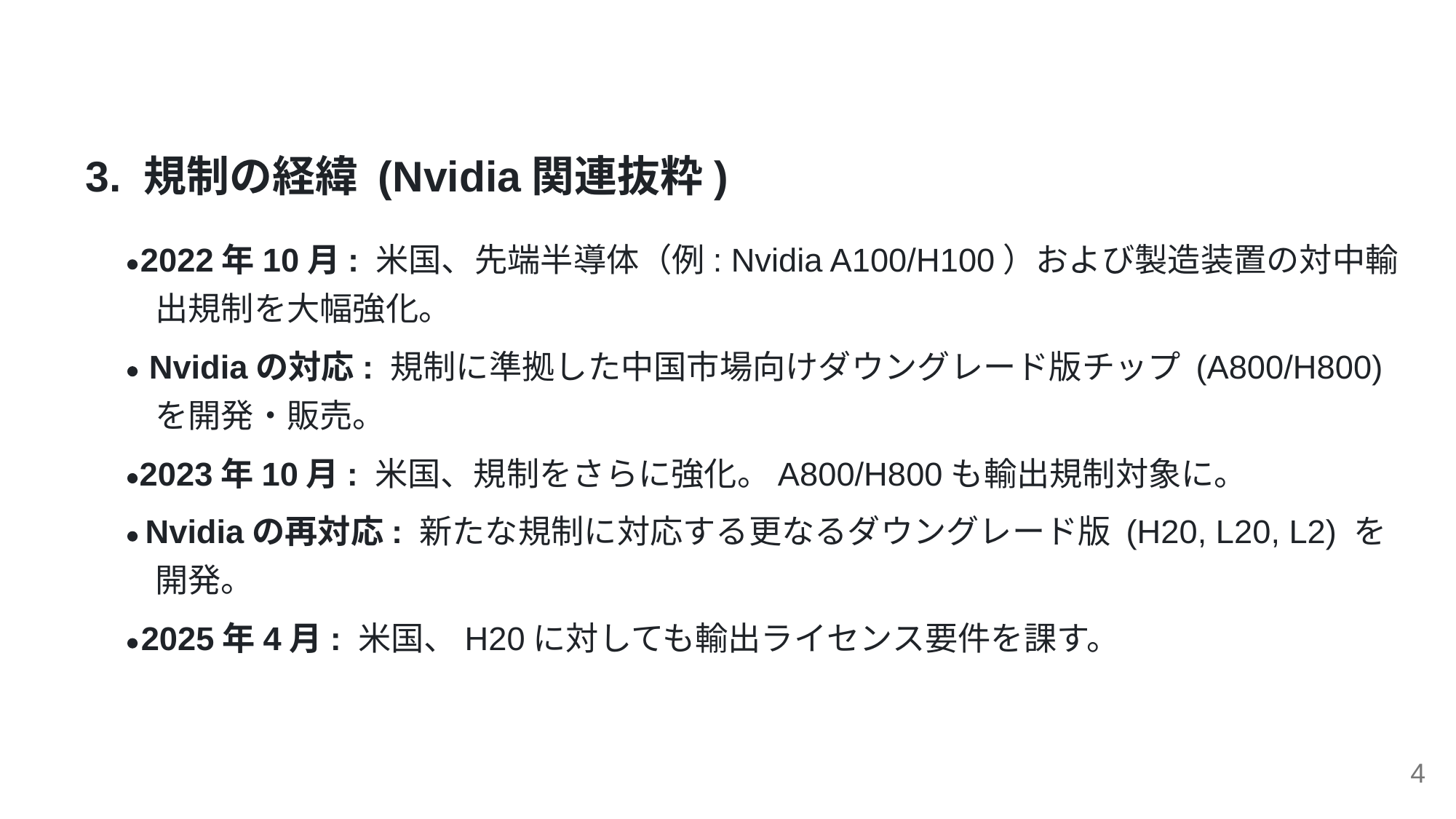

3. 規制の経緯 (Nvidia関連抜粋)
2022年10⽉: ⽶国、先端半導体（例: Nvidia A100/H100）および製造装置の対中輸

出規制を⼤幅強化。
Nvidiaの対応: 規制に準拠した中国市場向けダウングレード版チップ (A800/H800)

を開発・販売。
2023年10⽉: ⽶国、規制をさらに強化。A800/H800も輸出規制対象に。

Nvidiaの再対応: 新たな規制に対応する更なるダウングレード版 (H20, L20, L2) を

開発。
2025年4⽉: ⽶国、H20に対しても輸出ライセンス要件を課す。

4